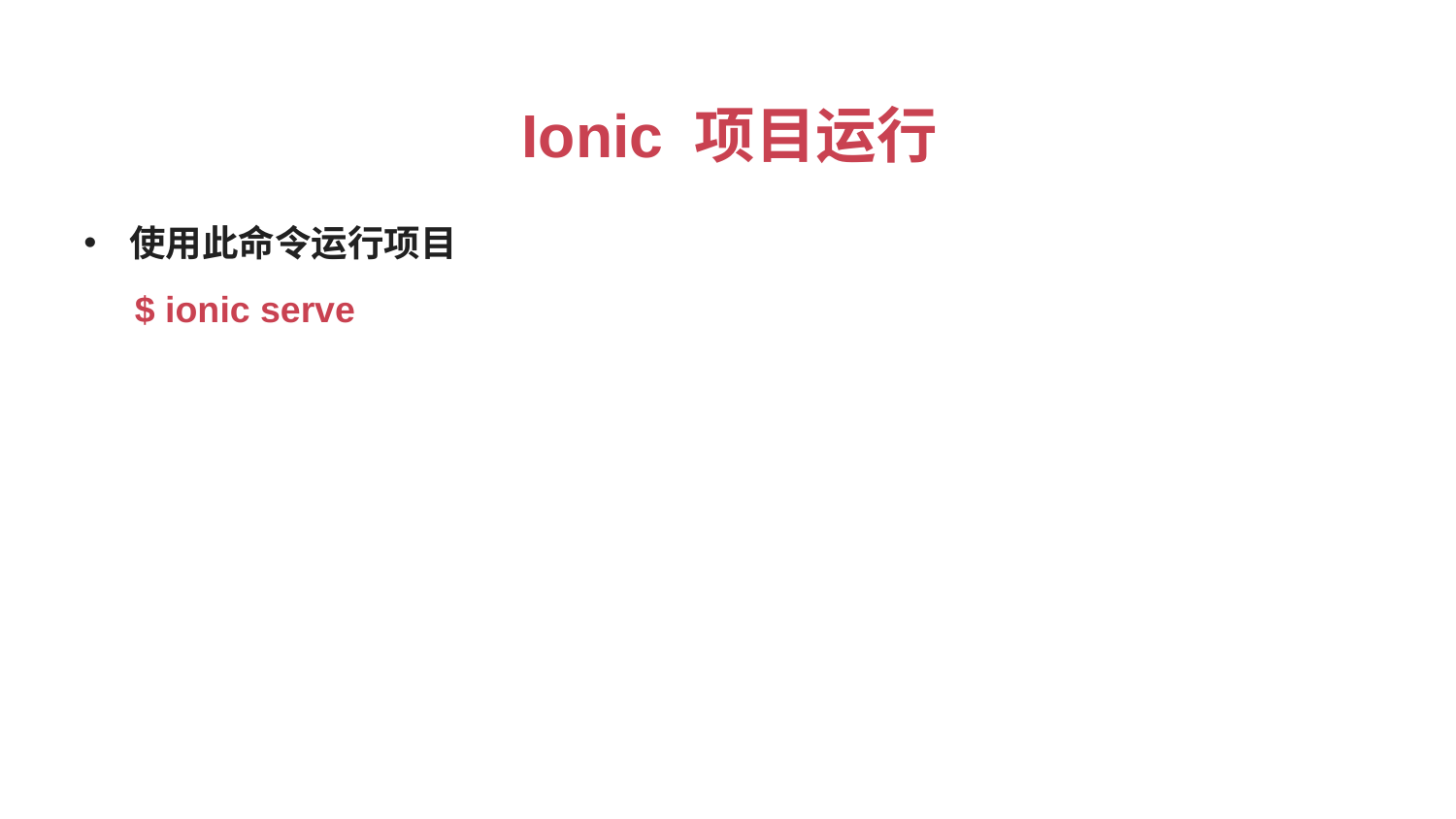

# Ionic 项目运行
使用此命令运行项目
     $ ionic serve